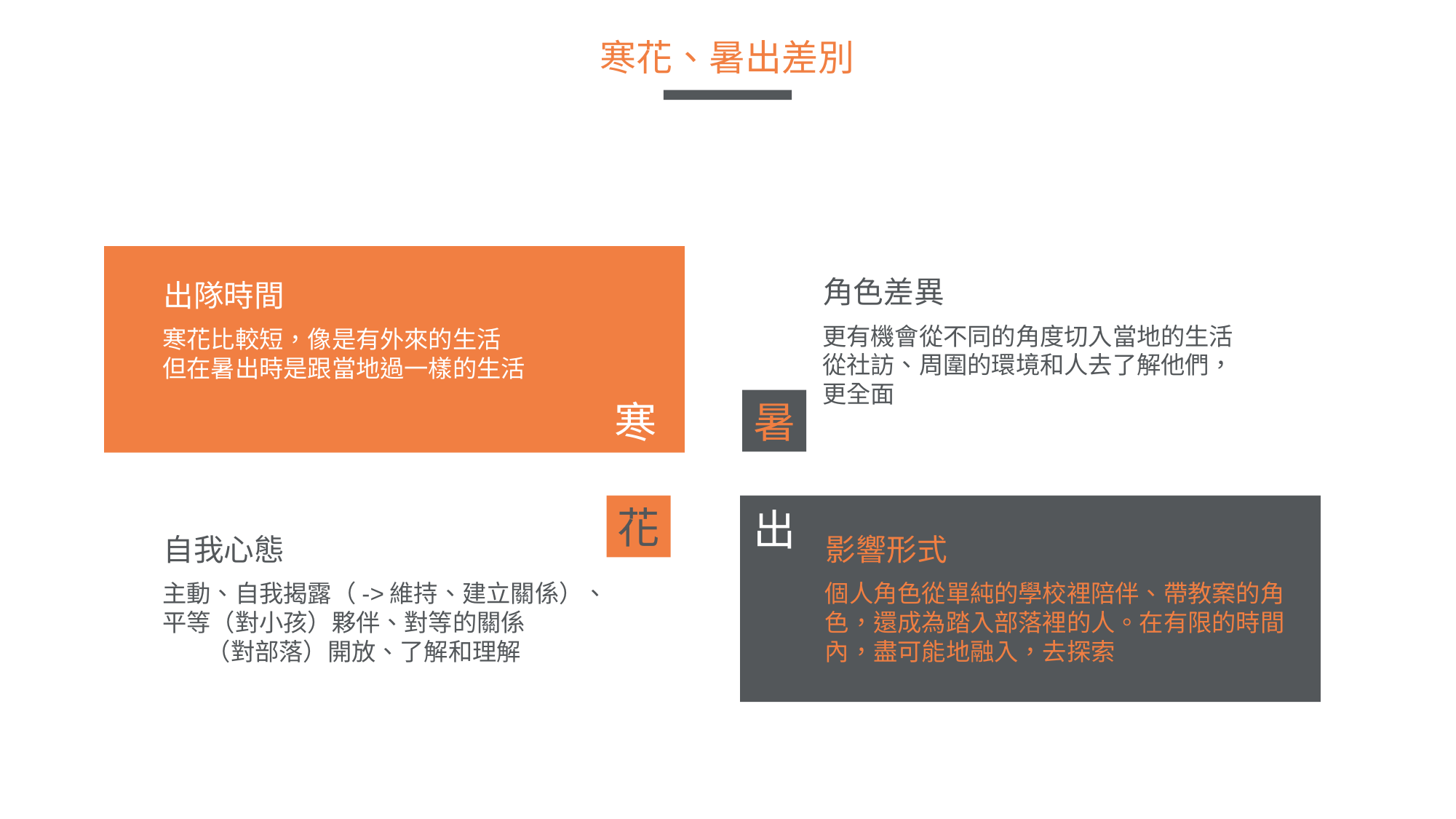

寒花、暑出差別

角色差異
出隊時間
更有機會從不同的角度切入當地的生活
從社訪、周圍的環境和人去了解他們，更全面
寒花比較短，像是有外來的生活
但在暑出時是跟當地過一樣的生活
寒
暑
花

出
自我心態
影響形式
主動、自我揭露（->維持、建立關係）、平等（對小孩）夥伴、對等的關係
       （對部落）開放、了解和理解
個人角色從單純的學校裡陪伴、帶教案的角色，還成為踏入部落裡的人。在有限的時間內，盡可能地融入，去探索